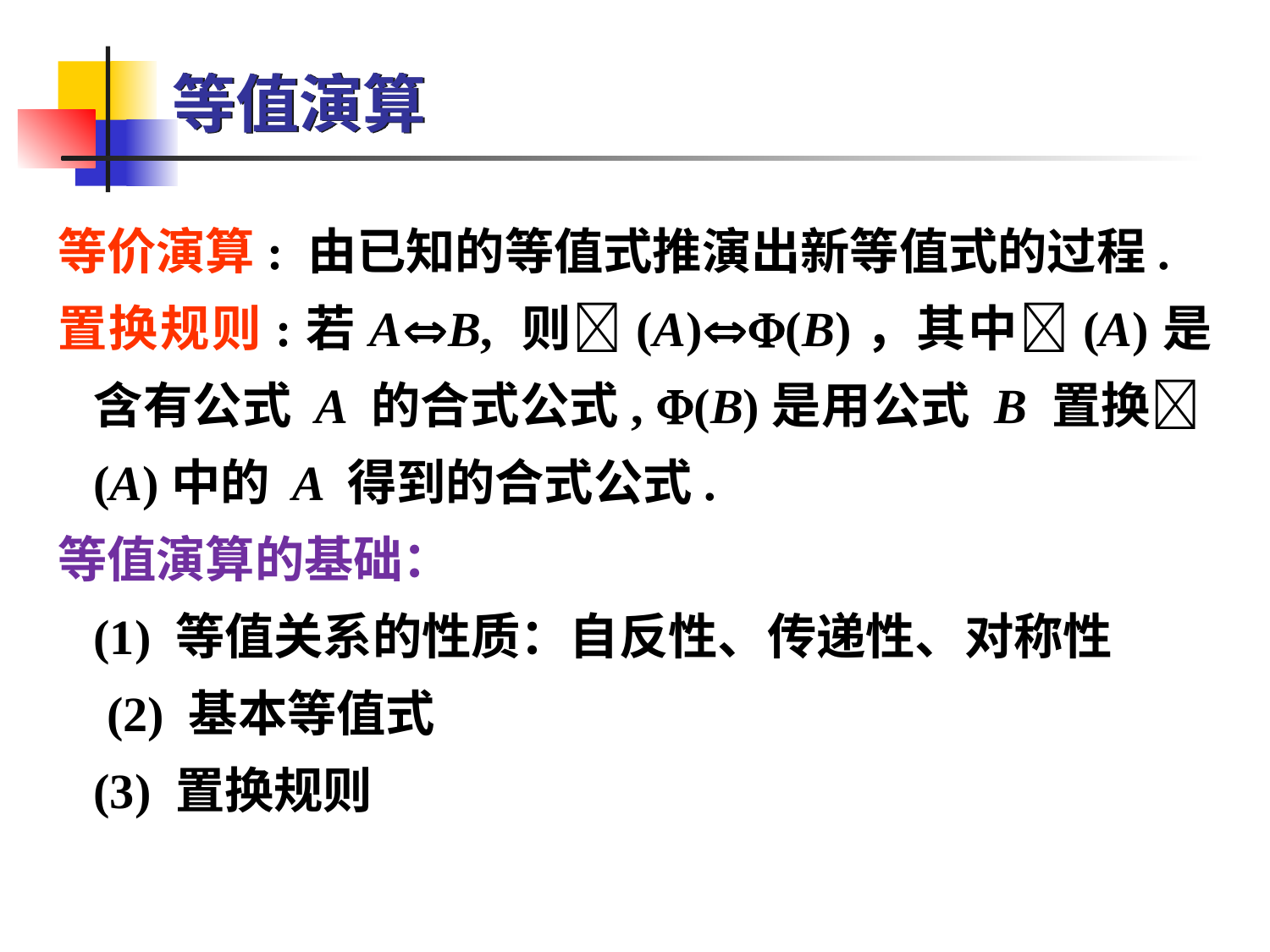

# 等值演算
等价演算: 由已知的等值式推演出新等值式的过程.
置换规则:若A⇔B, 则Φ(A)⇔Φ(B)，其中Φ(A)是含有公式 A 的合式公式, Φ(B)是用公式 B 置换Φ(A)中的 A 得到的合式公式.
等值演算的基础：
  	(1) 等值关系的性质：自反性、传递性、对称性
    (2) 基本等值式
 	(3) 置换规则